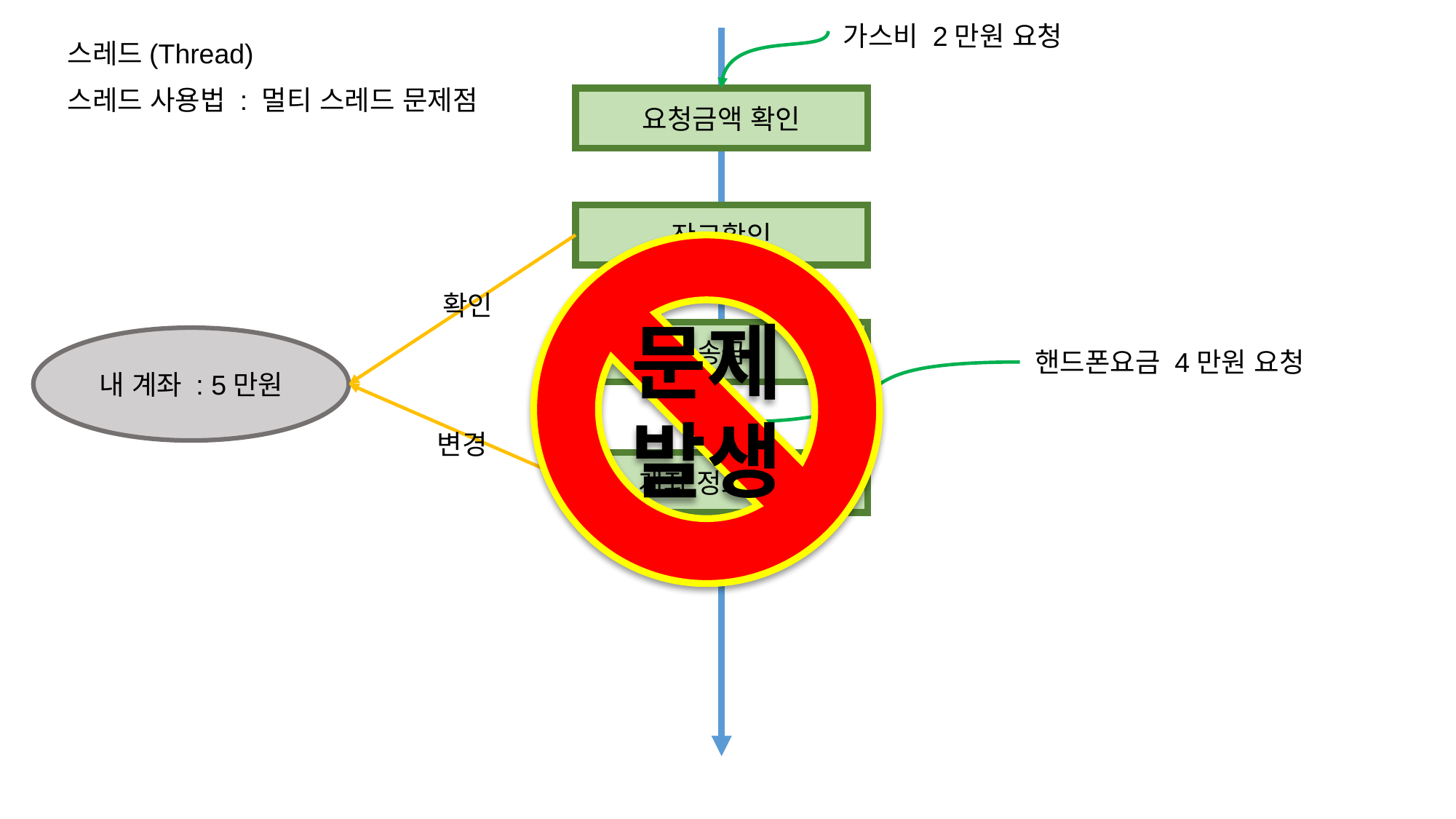

가스비 2만원 요청
스레드(Thread)
스레드 사용법 : 멀티 스레드 문제점
요청금액 확인
잔고확인
문제발생
확인
송금
내 계좌 : 5만원
핸드폰요금 4만원 요청
변경
계좌 정보 변경